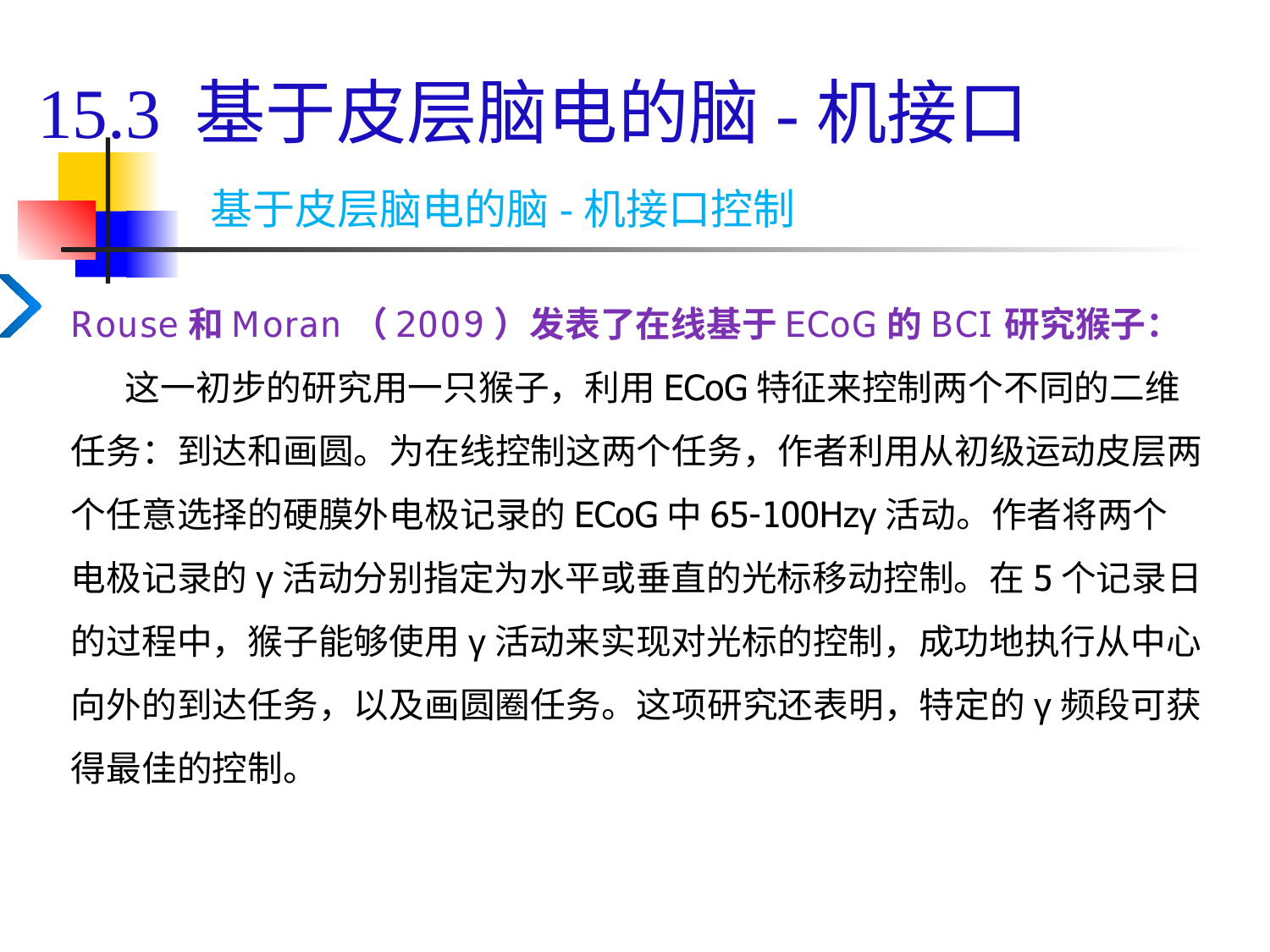

# 15.3 基于皮层脑电的脑-机接口
基于皮层脑电的脑-机接口控制

Rouse和Moran（2009）发表了在线基于ECoG的BCI研究猴子：
      这一初步的研究用一只猴子，利用ECoG特征来控制两个不同的二维任务：到达和画圆。为在线控制这两个任务，作者利用从初级运动皮层两个任意选择的硬膜外电极记录的ECoG中65-100Hzγ活动。作者将两个电极记录的γ活动分别指定为水平或垂直的光标移动控制。在5个记录日的过程中，猴子能够使用γ活动来实现对光标的控制，成功地执行从中心向外的到达任务，以及画圆圈任务。这项研究还表明，特定的γ频段可获得最佳的控制。